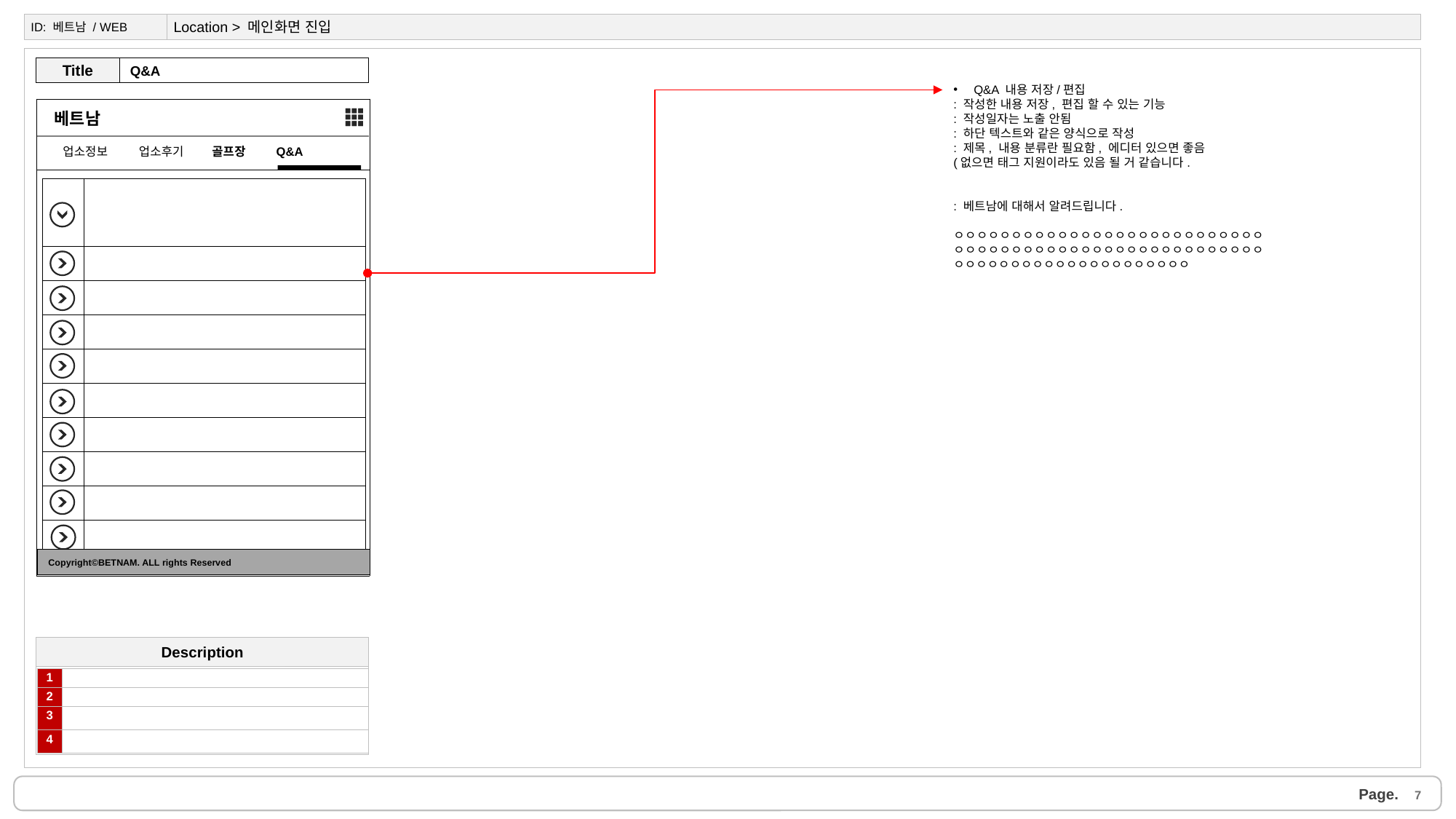

ID: 베트남 / WEB
Location > 메인화면 진입
Q&A
Title

Q&A 내용 저장/편집
: 작성한 내용 저장, 편집 할 수 있는 기능
: 작성일자는 노출 안됨
: 하단 텍스트와 같은 양식으로 작성
: 제목, 내용 분류란 필요함, 에디터 있으면 좋음
(없으면 태그 지원이라도 있음 될 거 같습니다.

: 베트남에 대해서 알려드립니다.

ㅇㅇㅇㅇㅇㅇㅇㅇㅇㅇㅇㅇㅇㅇㅇㅇㅇㅇㅇㅇㅇㅇㅇㅇㅇㅇㅇㅇㅇㅇㅇㅇㅇㅇㅇㅇㅇㅇㅇㅇㅇㅇㅇㅇㅇㅇㅇㅇㅇㅇㅇㅇㅇㅇㅇㅇㅇㅇㅇㅇㅇㅇㅇㅇㅇㅇㅇㅇㅇㅇㅇㅇㅇㅇㅇ

|  |
| --- |
 베트남

   업소정보         업소후기        골프장        Q&A

|  |  |
| --- | --- |
|  |  |
|  |  |
|  |  |
|  |  |
|  |  |
|  |  |
|  |  |
|  |  |
|  |  |

Copyright©BETNAM. ALL rights Reserved
Description

| 1 |  |
| --- | --- |
| 2 |  |
| 3 |  |
| 4 |  |
7